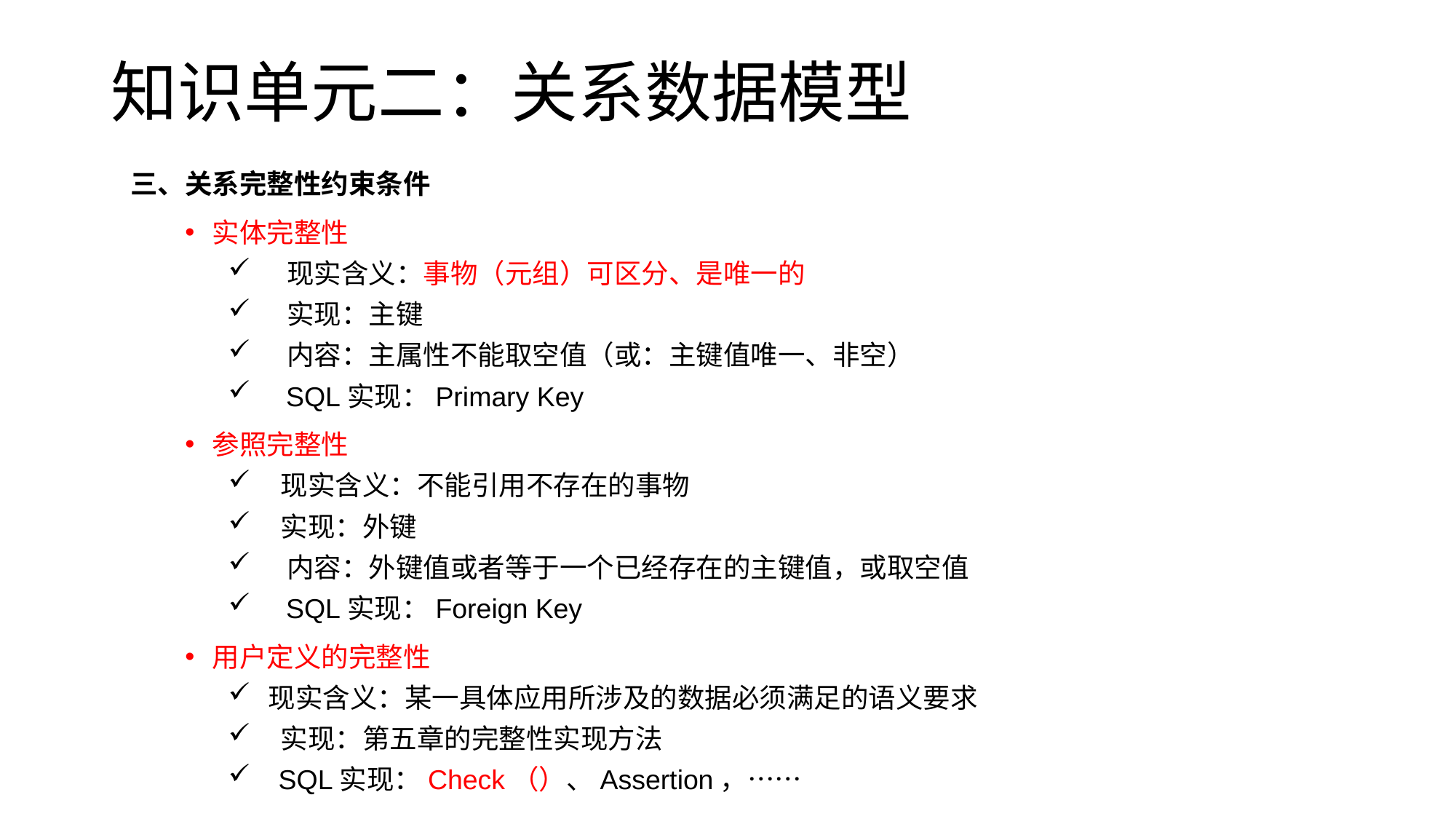

# 知识单元二：关系数据模型
三、关系完整性约束条件
实体完整性
    现实含义：事物（元组）可区分、是唯一的
    实现：主键
    内容：主属性不能取空值（或：主键值唯一、非空）
    SQL实现：Primary Key
参照完整性
   现实含义：不能引用不存在的事物
   实现：外键
    内容：外键值或者等于一个已经存在的主键值，或取空值
    SQL实现：Foreign Key
用户定义的完整性
 现实含义：某一具体应用所涉及的数据必须满足的语义要求
   实现：第五章的完整性实现方法
   SQL实现：Check（）、Assertion，……